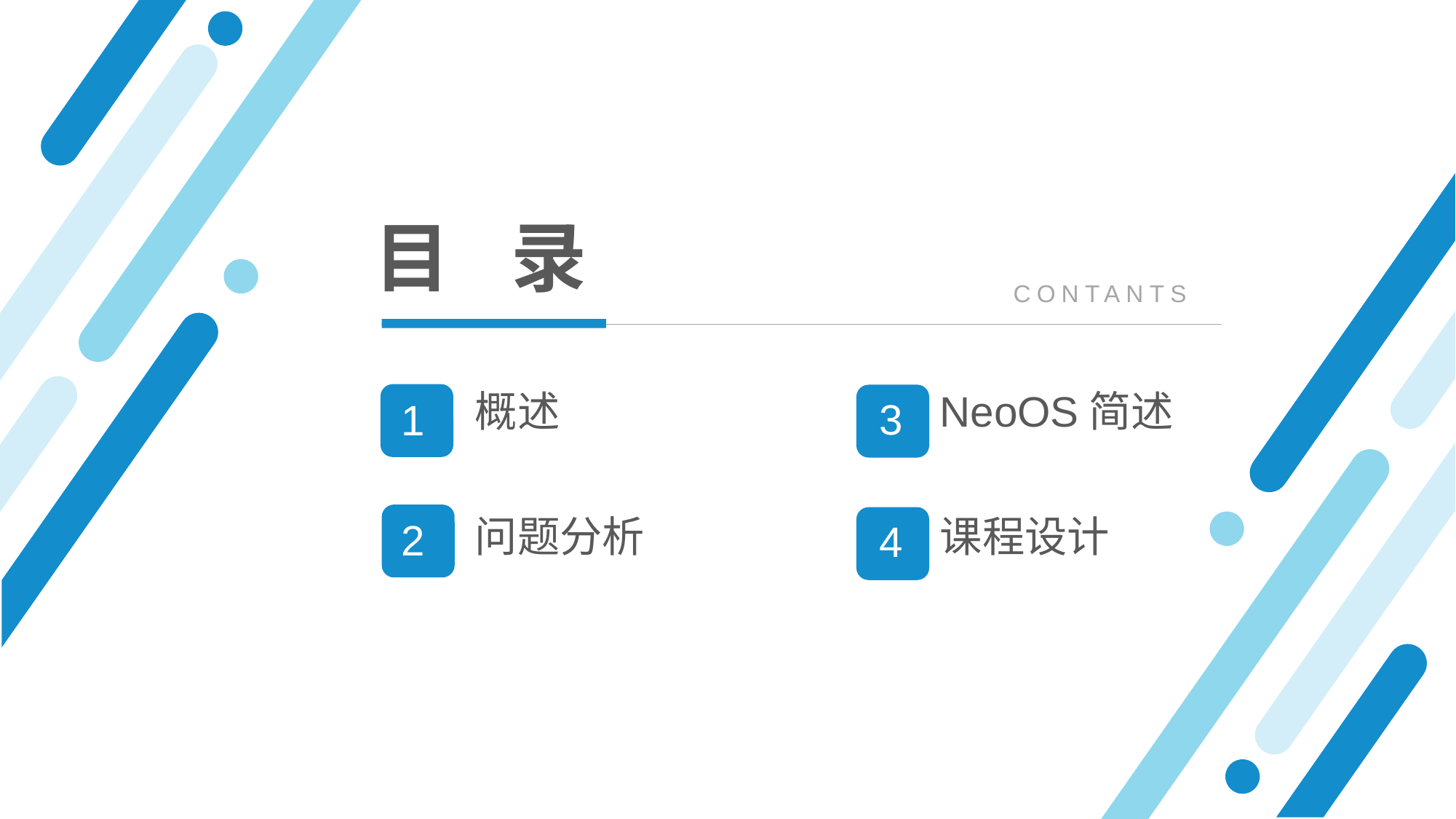

目   录

CONTANTS

概述
NeoOS简述

3
1

问题分析
课程设计

2
4